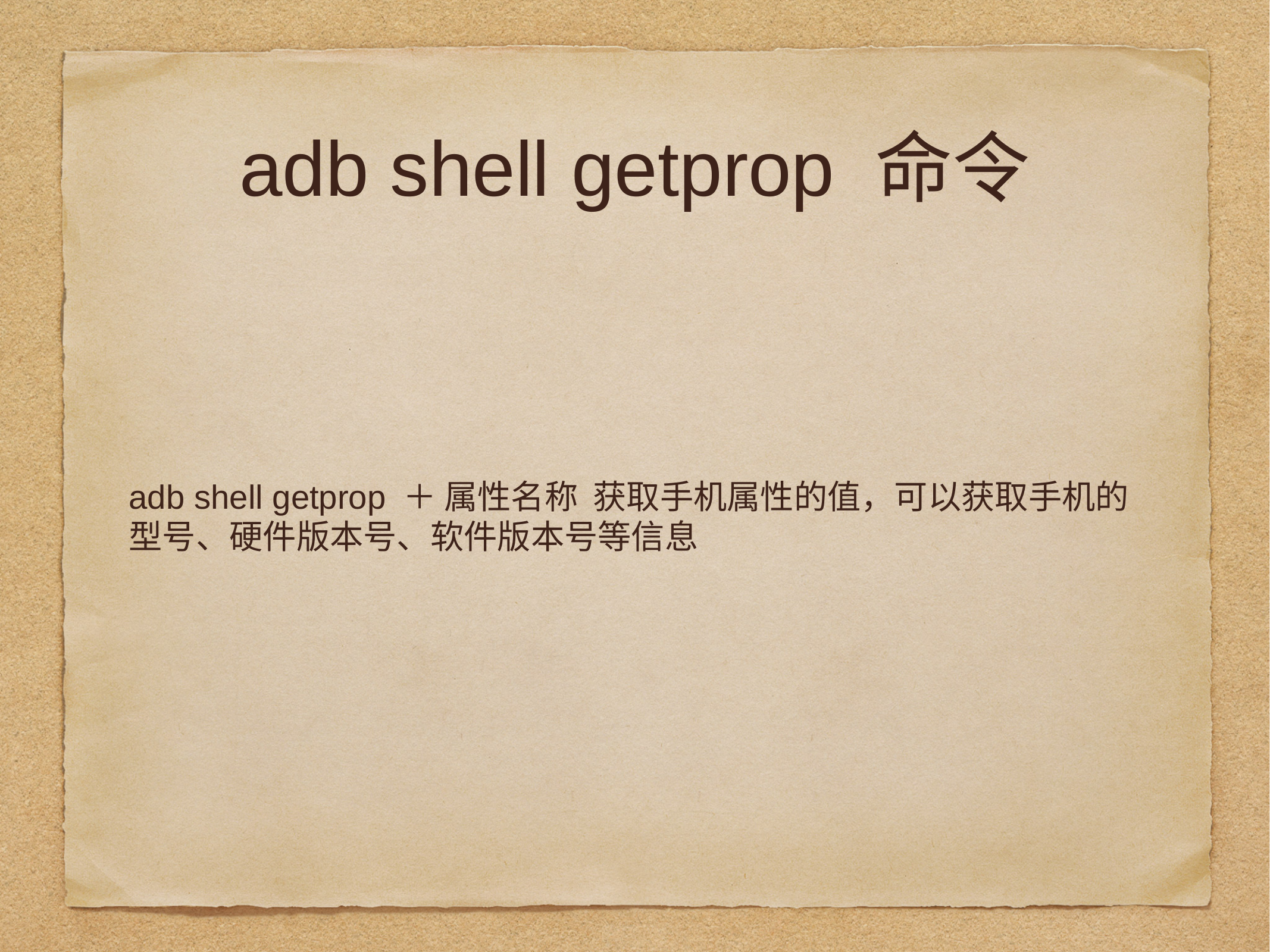

# adb shell getprop 命令
adb shell getprop ＋ 属性名称  获取手机属性的值，可以获取手机的型号、硬件版本号、软件版本号等信息